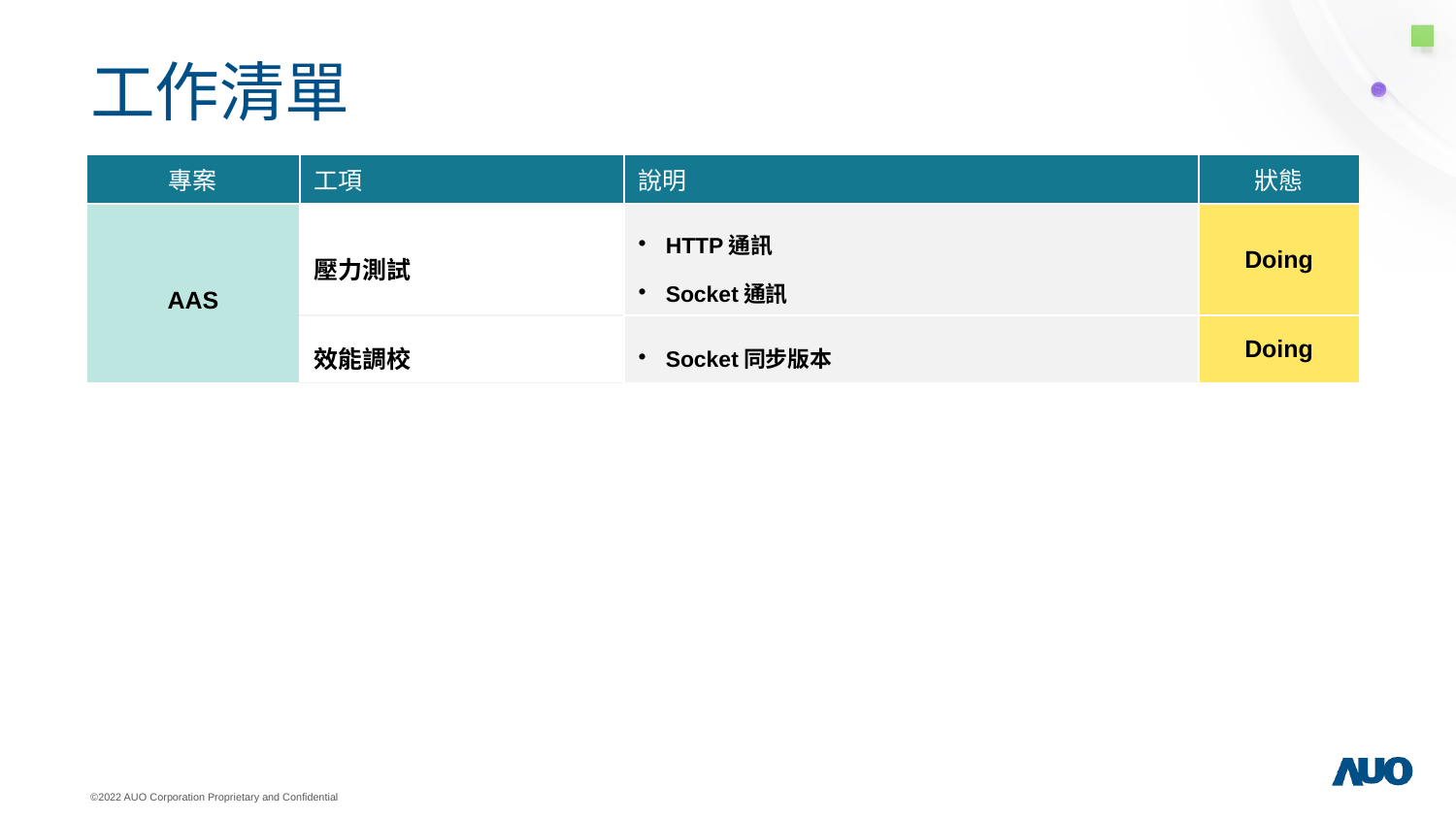

# 工作清單
| 專案 | 工項 | 說明 | 狀態 |
| --- | --- | --- | --- |
| AAS | 壓力測試 | HTTP通訊 Socket通訊 | Doing |
|  | 效能調校 | Socket同步版本 | Doing |